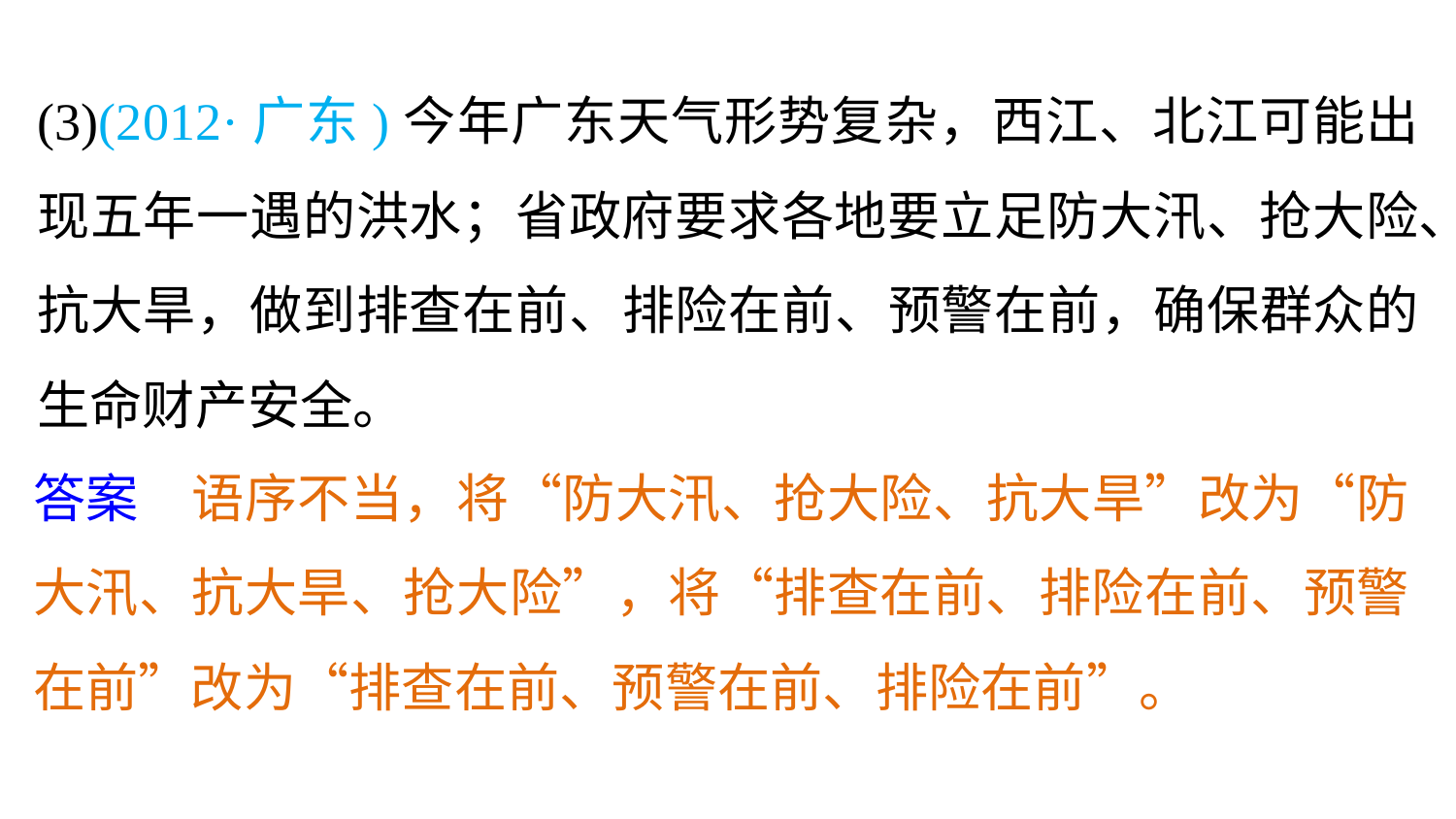

(3)(2012·广东)今年广东天气形势复杂，西江、北江可能出现五年一遇的洪水；省政府要求各地要立足防大汛、抢大险、抗大旱，做到排查在前、排险在前、预警在前，确保群众的生命财产安全。
答案　语序不当，将“防大汛、抢大险、抗大旱”改为“防大汛、抗大旱、抢大险”，将“排查在前、排险在前、预警在前”改为“排查在前、预警在前、排险在前”。